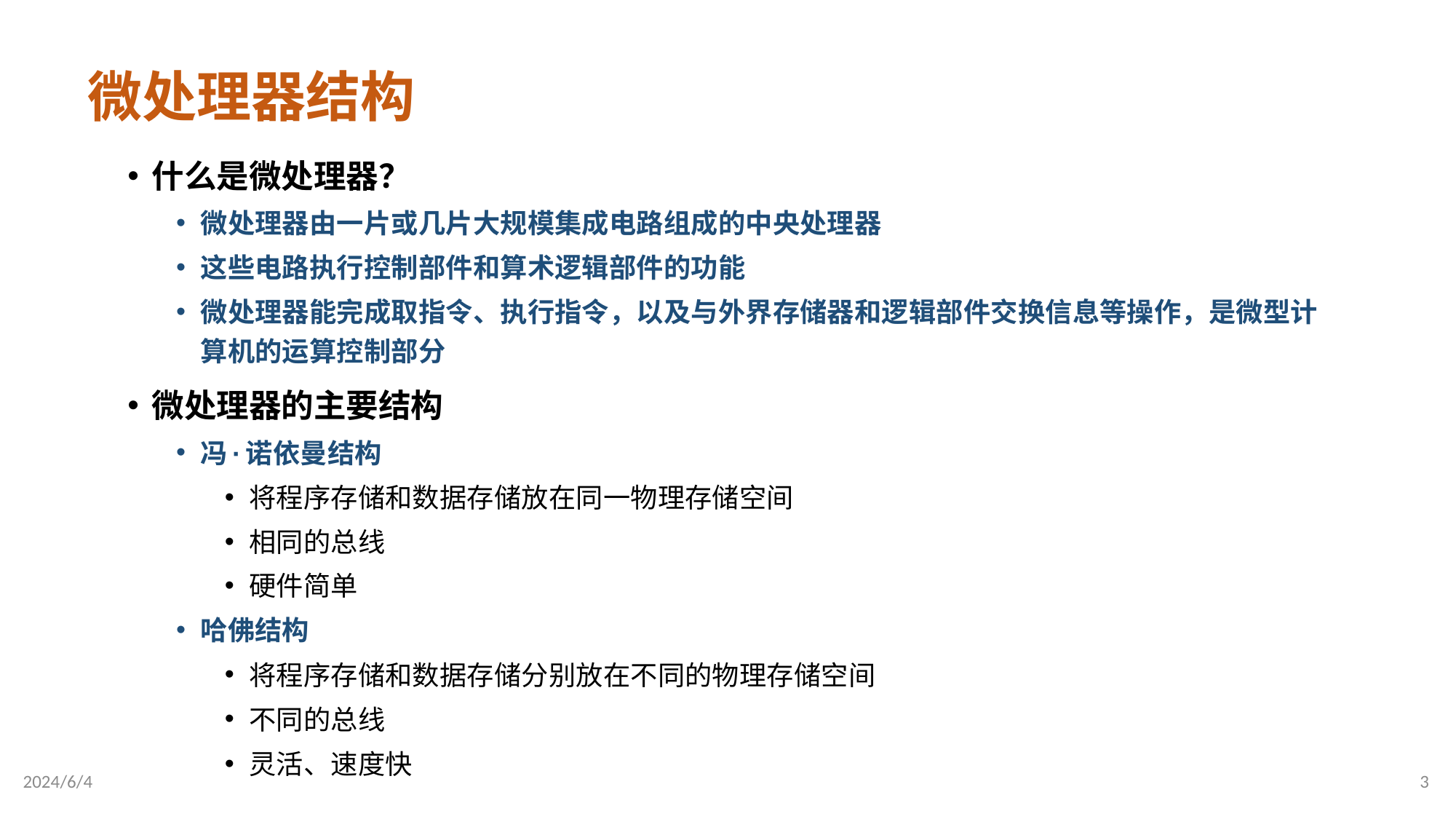

# 微处理器结构
什么是微处理器？
微处理器由一片或几片大规模集成电路组成的中央处理器
这些电路执行控制部件和算术逻辑部件的功能
微处理器能完成取指令、执行指令，以及与外界存储器和逻辑部件交换信息等操作，是微型计算机的运算控制部分
微处理器的主要结构
冯·诺依曼结构
将程序存储和数据存储放在同一物理存储空间
相同的总线
硬件简单
哈佛结构
将程序存储和数据存储分别放在不同的物理存储空间
不同的总线
灵活、速度快

2024/6/4

3